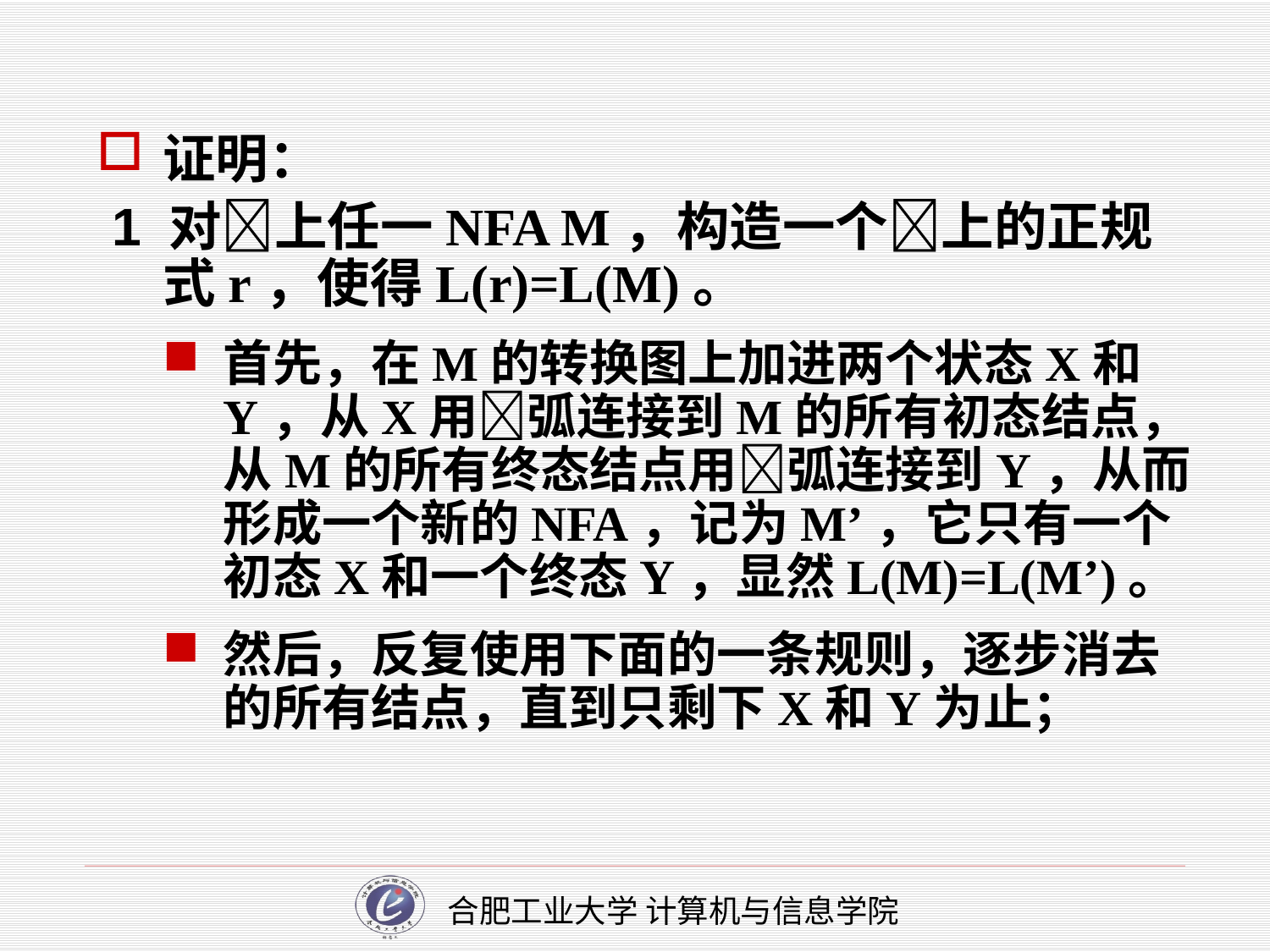

证明：
 1 对Σ上任一NFA M，构造一个Σ上的正规式r，使得L(r)=L(M)。
首先，在M的转换图上加进两个状态X和Y，从X用ε弧连接到M的所有初态结点，从M的所有终态结点用ε弧连接到Y，从而形成一个新的NFA，记为M’，它只有一个初态X和一个终态Y，显然L(M)=L(M’)。
然后，反复使用下面的一条规则，逐步消去的所有结点，直到只剩下X和Y为止；
77